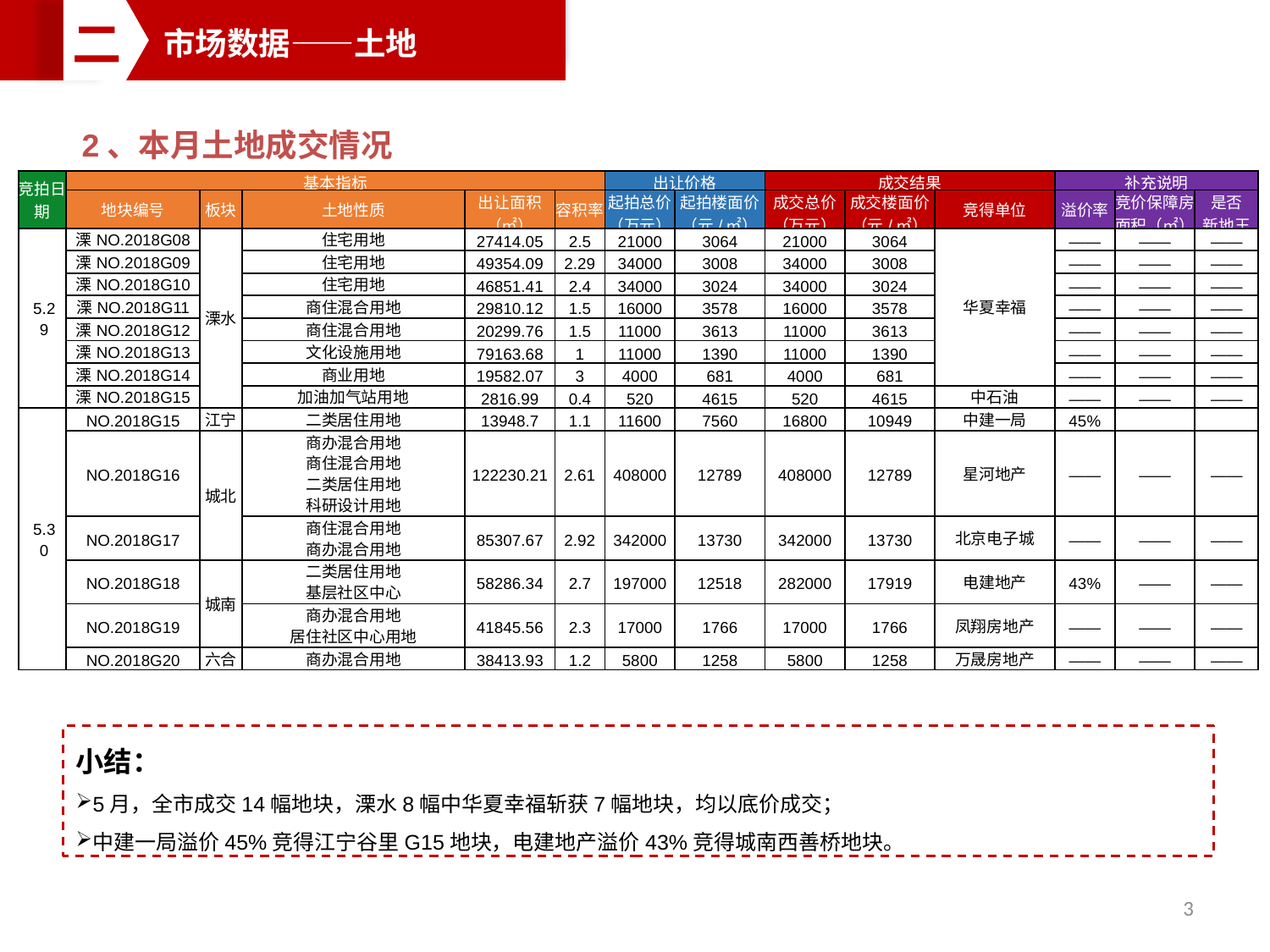

市场数据——土地
二
2、本月土地成交情况
| 竞拍日期 | 基本指标 |  |  |  |  | 出让价格 |  | 成交结果 |  |  | 补充说明 |  |  |
| --- | --- | --- | --- | --- | --- | --- | --- | --- | --- | --- | --- | --- | --- |
|  | 地块编号 | 板块 | 土地性质 | 出让面积 （㎡） | 容积率 | 起拍总价 （万元） | 起拍楼面价 （元/㎡） | 成交总价 （万元） | 成交楼面价 （元/㎡） | 竞得单位 | 溢价率 | 竞价保障房面积（㎡） | 是否 新地王 |
| 5.29 | 溧NO.2018G08 | 溧水 | 住宅用地 | 27414.05 | 2.5 | 21000 | 3064 | 21000 | 3064 | 华夏幸福 | —— | —— | —— |
|  | 溧NO.2018G09 |  | 住宅用地 | 49354.09 | 2.29 | 34000 | 3008 | 34000 | 3008 |  | —— | —— | —— |
|  | 溧NO.2018G10 |  | 住宅用地 | 46851.41 | 2.4 | 34000 | 3024 | 34000 | 3024 |  | —— | —— | —— |
|  | 溧NO.2018G11 |  | 商住混合用地 | 29810.12 | 1.5 | 16000 | 3578 | 16000 | 3578 |  | —— | —— | —— |
|  | 溧NO.2018G12 |  | 商住混合用地 | 20299.76 | 1.5 | 11000 | 3613 | 11000 | 3613 |  | —— | —— | —— |
|  | 溧NO.2018G13 |  | 文化设施用地 | 79163.68 | 1 | 11000 | 1390 | 11000 | 1390 |  | —— | —— | —— |
|  | 溧NO.2018G14 |  | 商业用地 | 19582.07 | 3 | 4000 | 681 | 4000 | 681 |  | —— | —— | —— |
|  | 溧NO.2018G15 |  | 加油加气站用地 | 2816.99 | 0.4 | 520 | 4615 | 520 | 4615 | 中石油 | —— | —— | —— |
| 5.30 | NO.2018G15 | 江宁 | 二类居住用地 | 13948.7 | 1.1 | 11600 | 7560 | 16800 | 10949 | 中建一局 | 45% |  |  |
|  | NO.2018G16 | 城北 | 商办混合用地 商住混合用地 二类居住用地 科研设计用地 | 122230.21 | 2.61 | 408000 | 12789 | 408000 | 12789 | 星河地产 | —— | —— | —— |
|  | NO.2018G17 |  | 商住混合用地 商办混合用地 | 85307.67 | 2.92 | 342000 | 13730 | 342000 | 13730 | 北京电子城 | —— | —— | —— |
|  | NO.2018G18 | 城南 | 二类居住用地 基层社区中心 | 58286.34 | 2.7 | 197000 | 12518 | 282000 | 17919 | 电建地产 | 43% | —— | —— |
|  | NO.2018G19 |  | 商办混合用地 居住社区中心用地 | 41845.56 | 2.3 | 17000 | 1766 | 17000 | 1766 | 凤翔房地产 | —— | —— | —— |
|  | NO.2018G20 | 六合 | 商办混合用地 | 38413.93 | 1.2 | 5800 | 1258 | 5800 | 1258 | 万晟房地产 | —— | —— | —— |
小结：
5月，全市成交14幅地块，溧水8幅中华夏幸福斩获7幅地块，均以底价成交；
中建一局溢价45%竞得江宁谷里G15地块，电建地产溢价43%竞得城南西善桥地块。
3